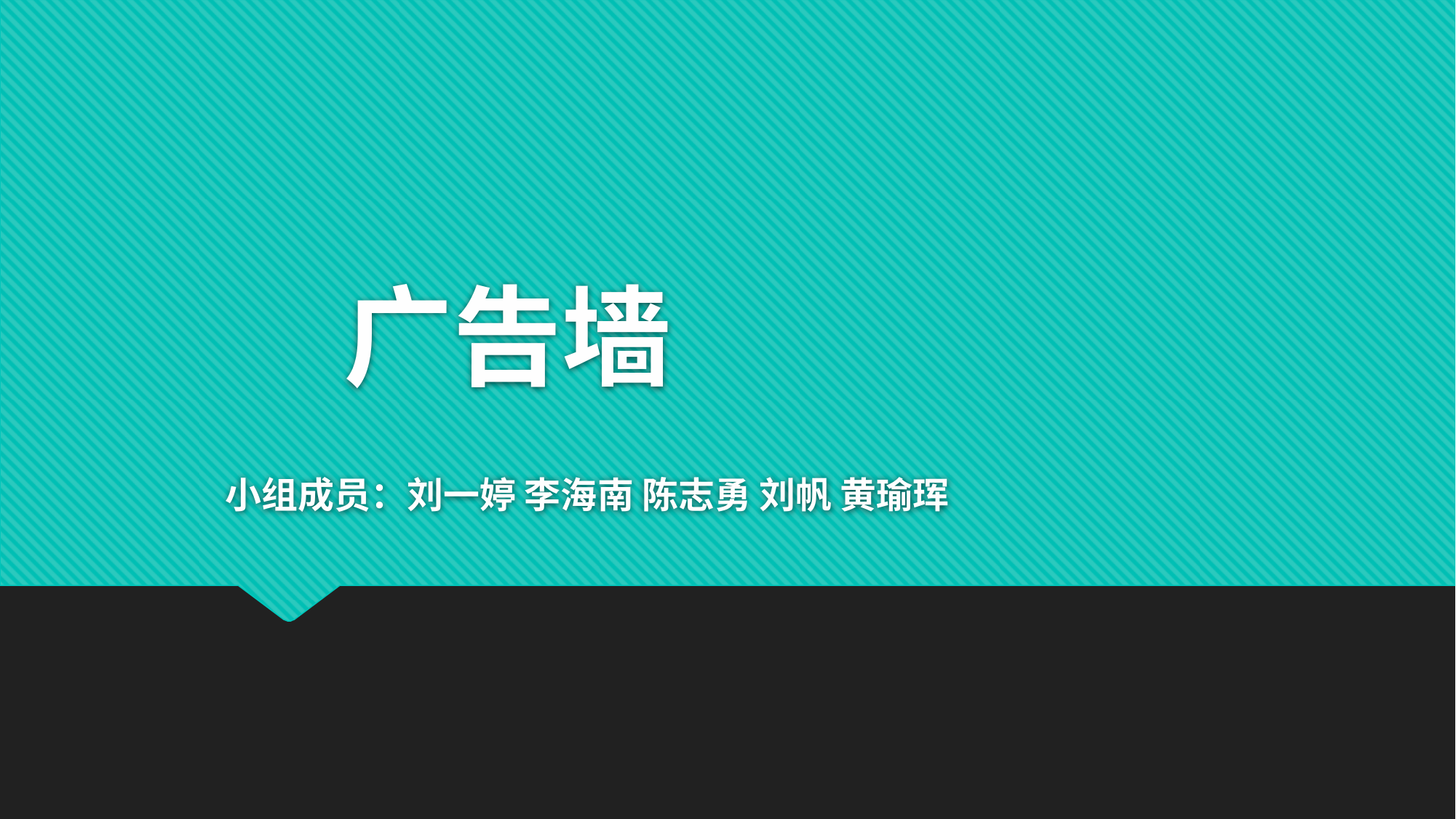

# 广告墙 小组成员：刘一婷 李海南 陈志勇 刘帆 黄瑜珲